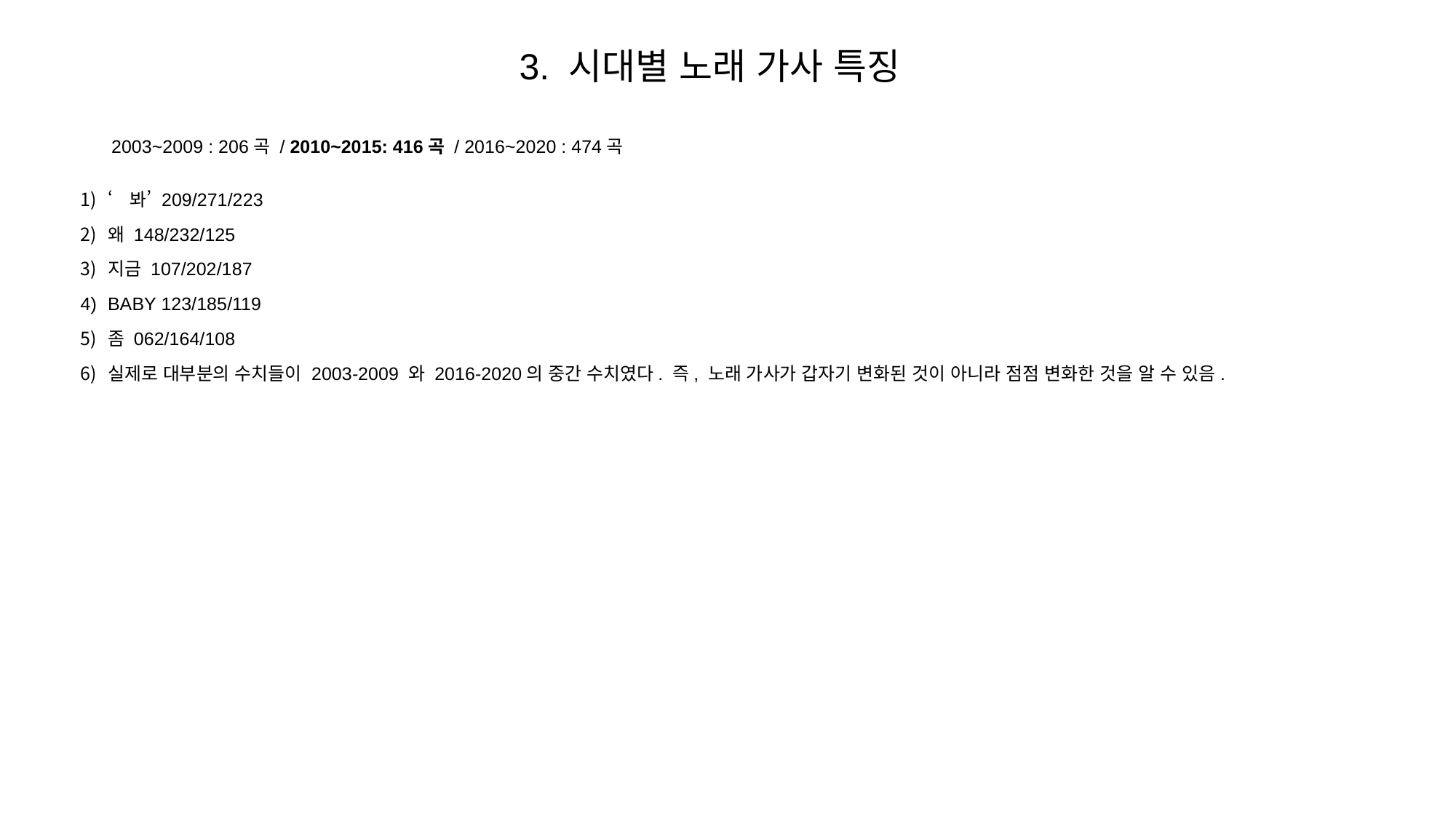

3. 시대별 노래 가사 특징

2003~2009 : 206곡 / 2010~2015: 416곡 / 2016~2020 : 474곡
‘봐’ 209/271/223
왜 148/232/125
지금 107/202/187
BABY 123/185/119
좀 062/164/108
실제로 대부분의 수치들이 2003-2009 와 2016-2020의 중간 수치였다. 즉, 노래 가사가 갑자기 변화된 것이 아니라 점점 변화한 것을 알 수 있음.